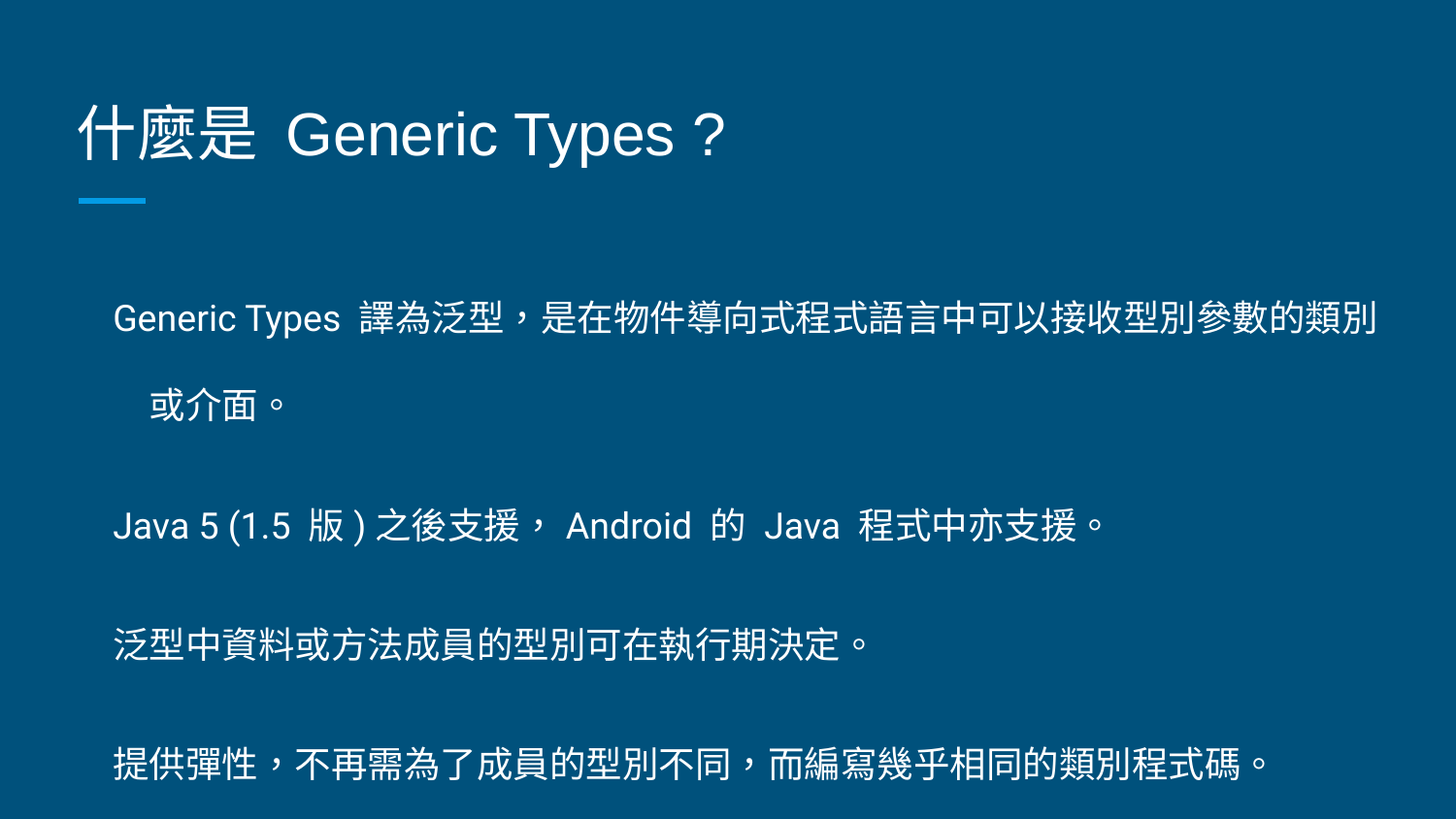

# 什麼是 Generic Types ?
Generic Types 譯為泛型，是在物件導向式程式語言中可以接收型別參數的類別或介面。
Java 5 (1.5 版)之後支援，Android 的 Java 程式中亦支援。
泛型中資料或方法成員的型別可在執行期決定。
提供彈性，不再需為了成員的型別不同，而編寫幾乎相同的類別程式碼。